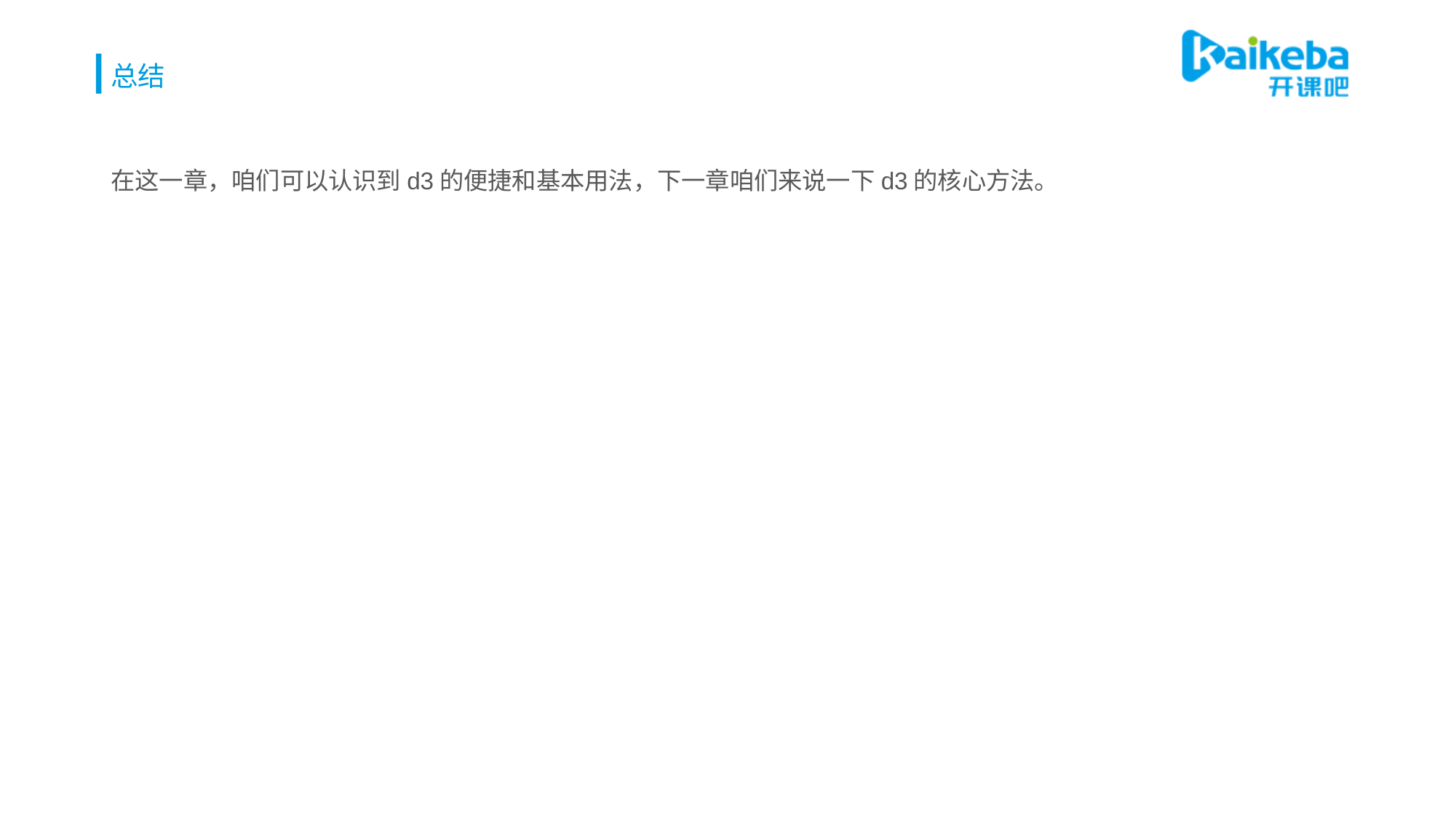

# 总结
在这一章，咱们可以认识到d3的便捷和基本用法，下一章咱们来说一下d3的核心方法。